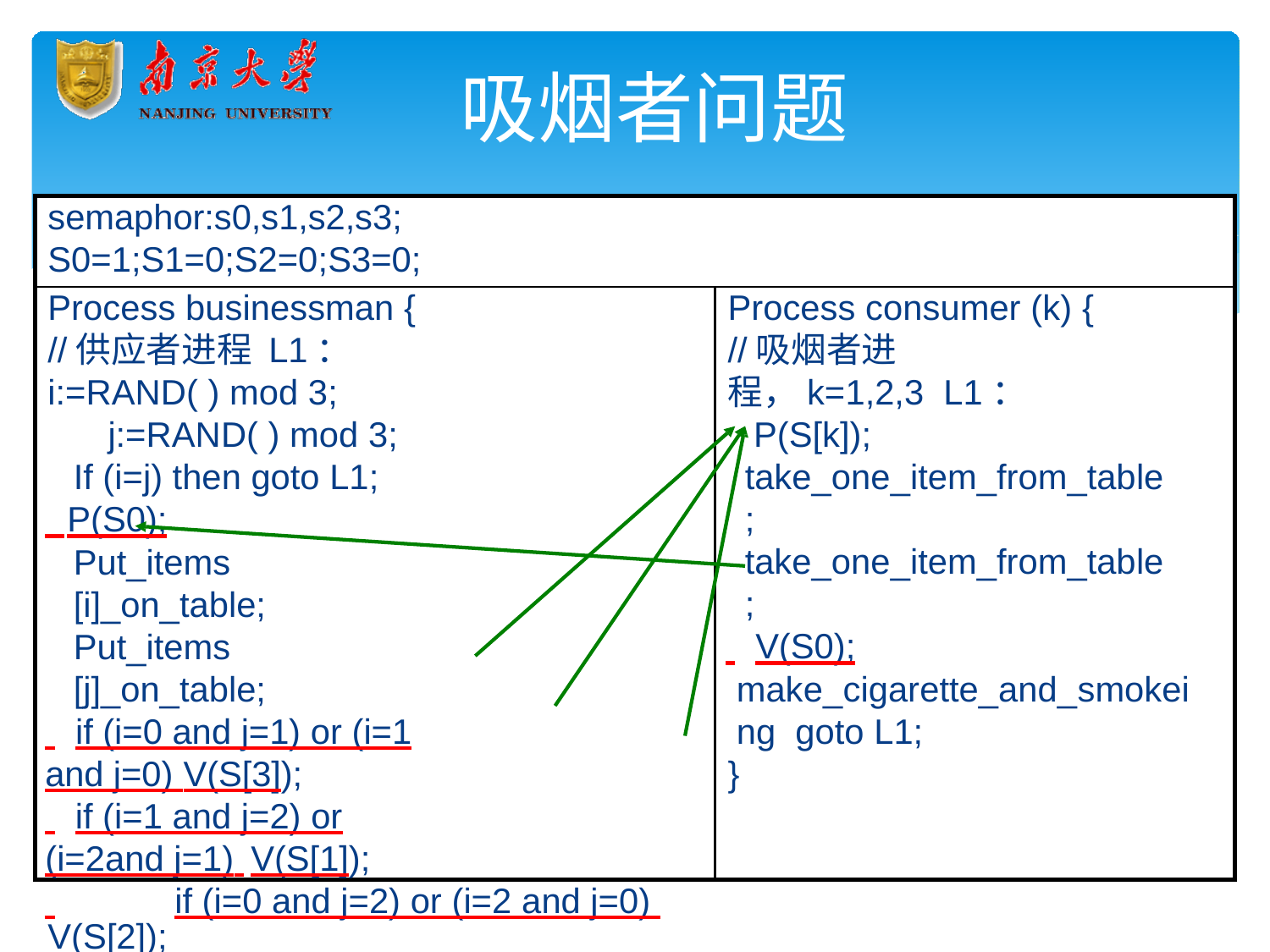

# 吸烟者问题
semaphor:s0,s1,s2,s3;  S0=1;S1=0;S2=0;S3=0;
Process businessman {
//供应者进程 L1：i:=RAND( ) mod 3;
j:=RAND( ) mod 3;
If (i=j) then goto L1;
  P(S0);
Put_items [i]_on_table;  Put_items [j]_on_table;
 	if (i=0 and j=1) or (i=1 and j=0) V(S[3]);
 	if (i=1 and j=2) or (i=2and j=1) V(S[1]);
 	if (i=0 and j=2) or (i=2 and j=0) 	 V(S[2]);
goto L1;
}

Process consumer (k) {
//吸烟者进程，k=1,2,3  L1：
P(S[k]);
take_one_item_from_table;  take_one_item_from_table;
 	V(S0);
make_cigarette_and_smokeing  goto L1;
}